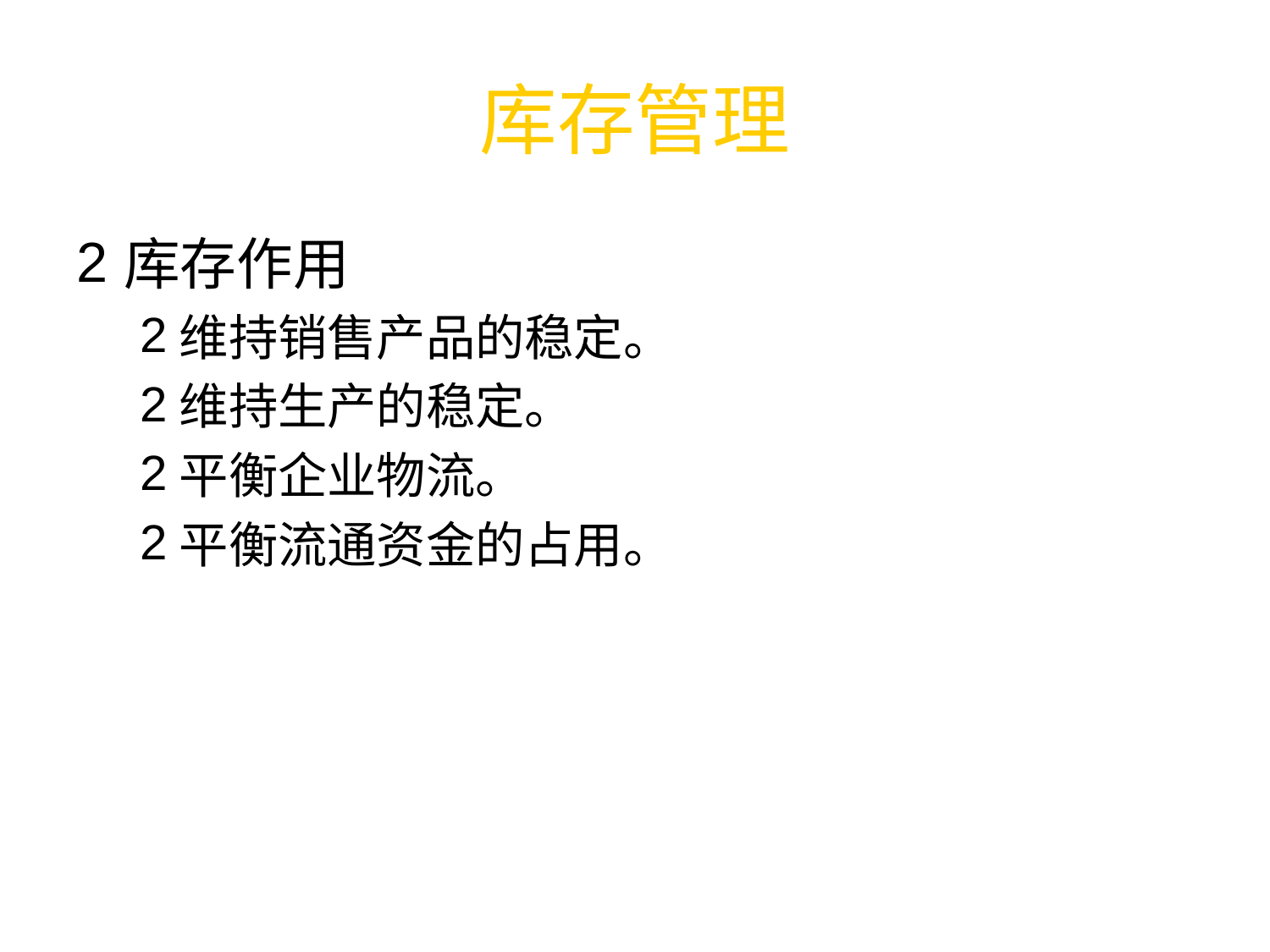

# 库存管理
库存作用
维持销售产品的稳定。
维持生产的稳定。
平衡企业物流。
平衡流通资金的占用。